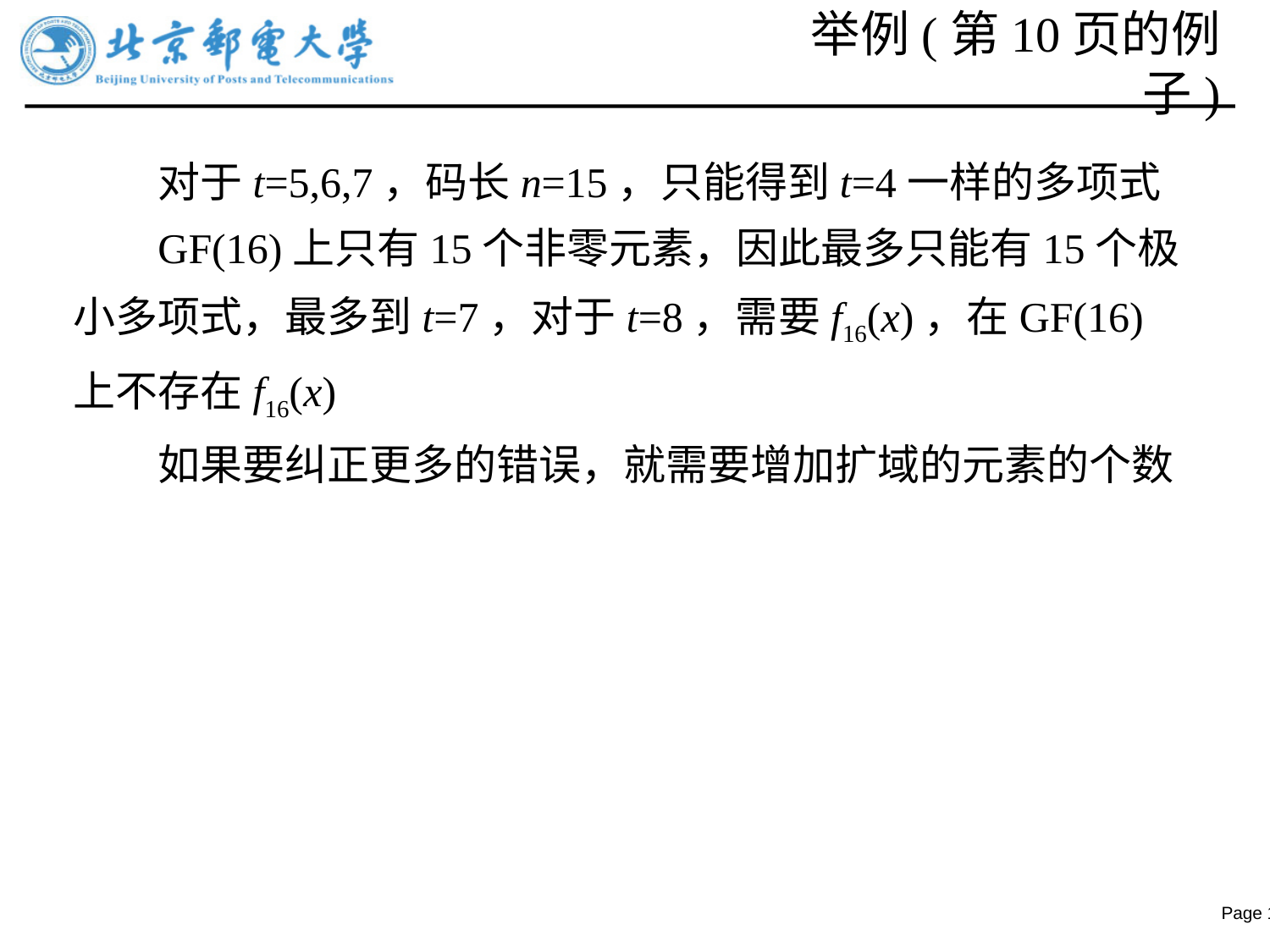

# 举例(第10页的例子)
对于t=5,6,7，码长n=15，只能得到t=4一样的多项式
GF(16)上只有15个非零元素，因此最多只能有15个极小多项式，最多到t=7，对于t=8，需要f16(x)，在GF(16)上不存在f16(x)
如果要纠正更多的错误，就需要增加扩域的元素的个数